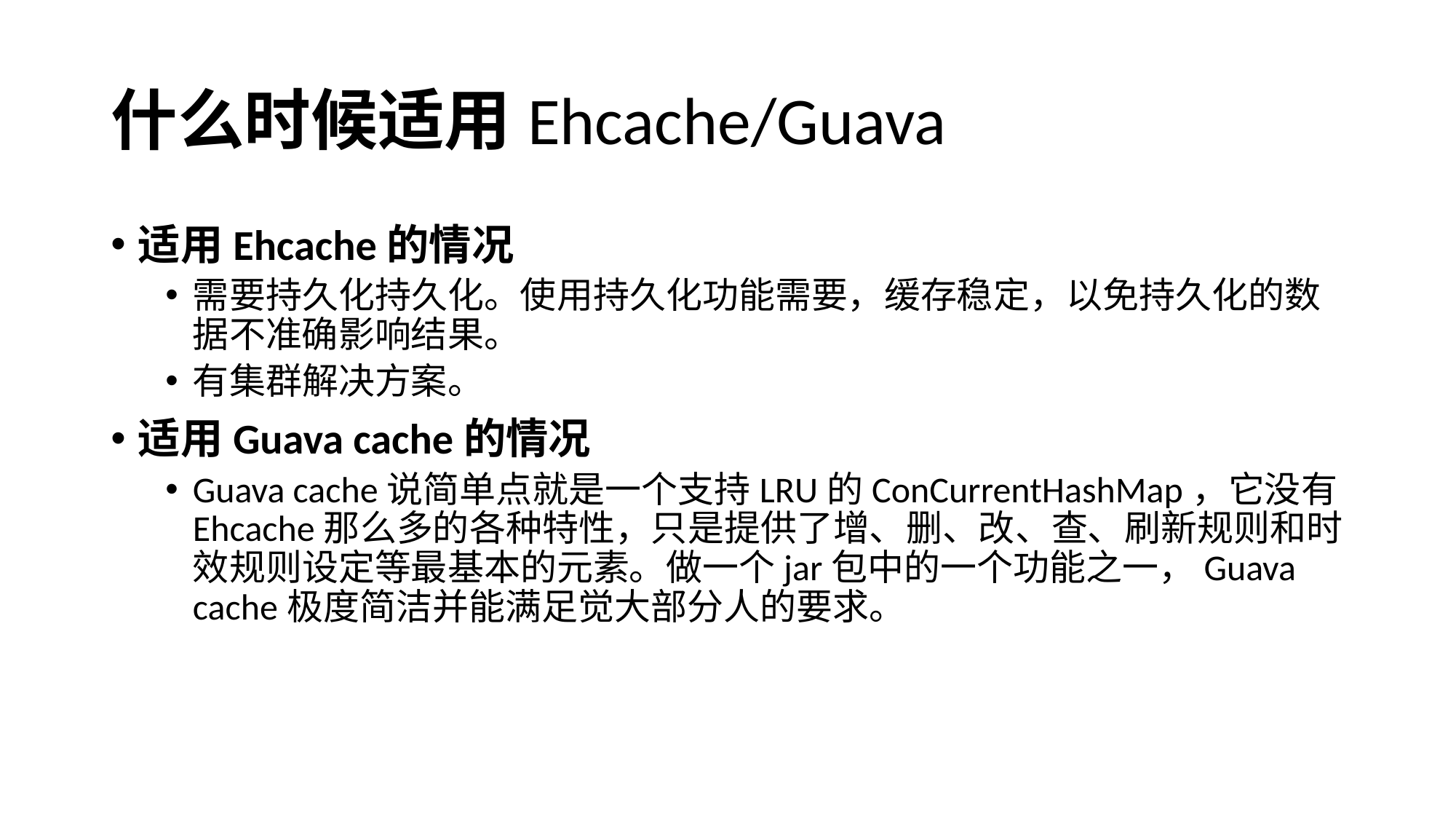

# 什么时候适用Ehcache/Guava
适用Ehcache的情况
需要持久化持久化。使用持久化功能需要，缓存稳定，以免持久化的数据不准确影响结果。
有集群解决方案。
适用Guava cache的情况
Guava cache说简单点就是一个支持LRU的ConCurrentHashMap，它没有Ehcache那么多的各种特性，只是提供了增、删、改、查、刷新规则和时效规则设定等最基本的元素。做一个jar包中的一个功能之一，Guava cache极度简洁并能满足觉大部分人的要求。